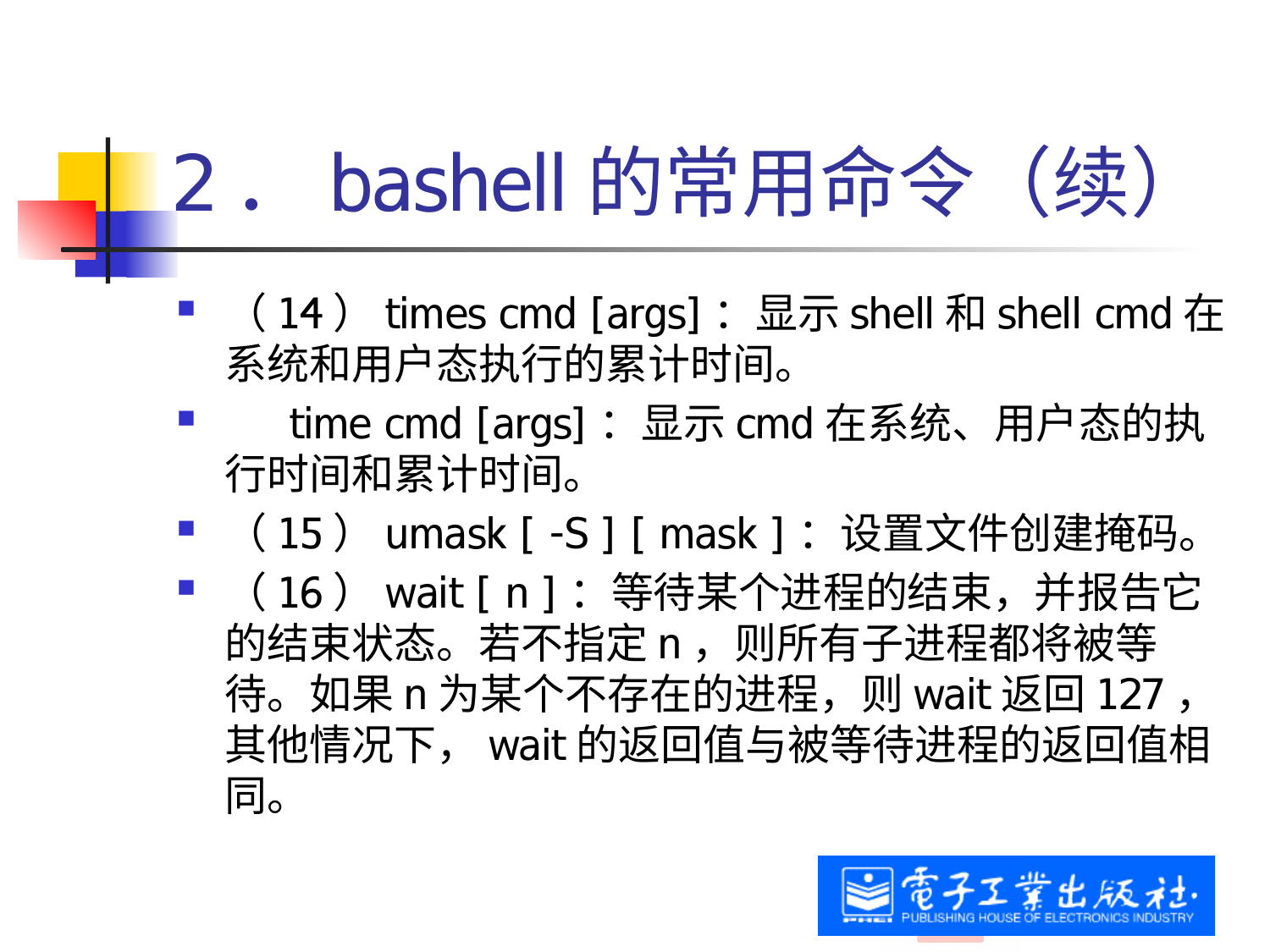

# 2．bashell的常用命令（续）
（14）times cmd [args]：显示shell和shell cmd在系统和用户态执行的累计时间。
     time cmd [args]：显示cmd在系统、用户态的执行时间和累计时间。
（15）umask [ -S ] [ mask ]：设置文件创建掩码。
（16）wait [ n ]：等待某个进程的结束，并报告它的结束状态。若不指定n，则所有子进程都将被等待。如果n为某个不存在的进程，则wait返回127，其他情况下，wait的返回值与被等待进程的返回值相同。